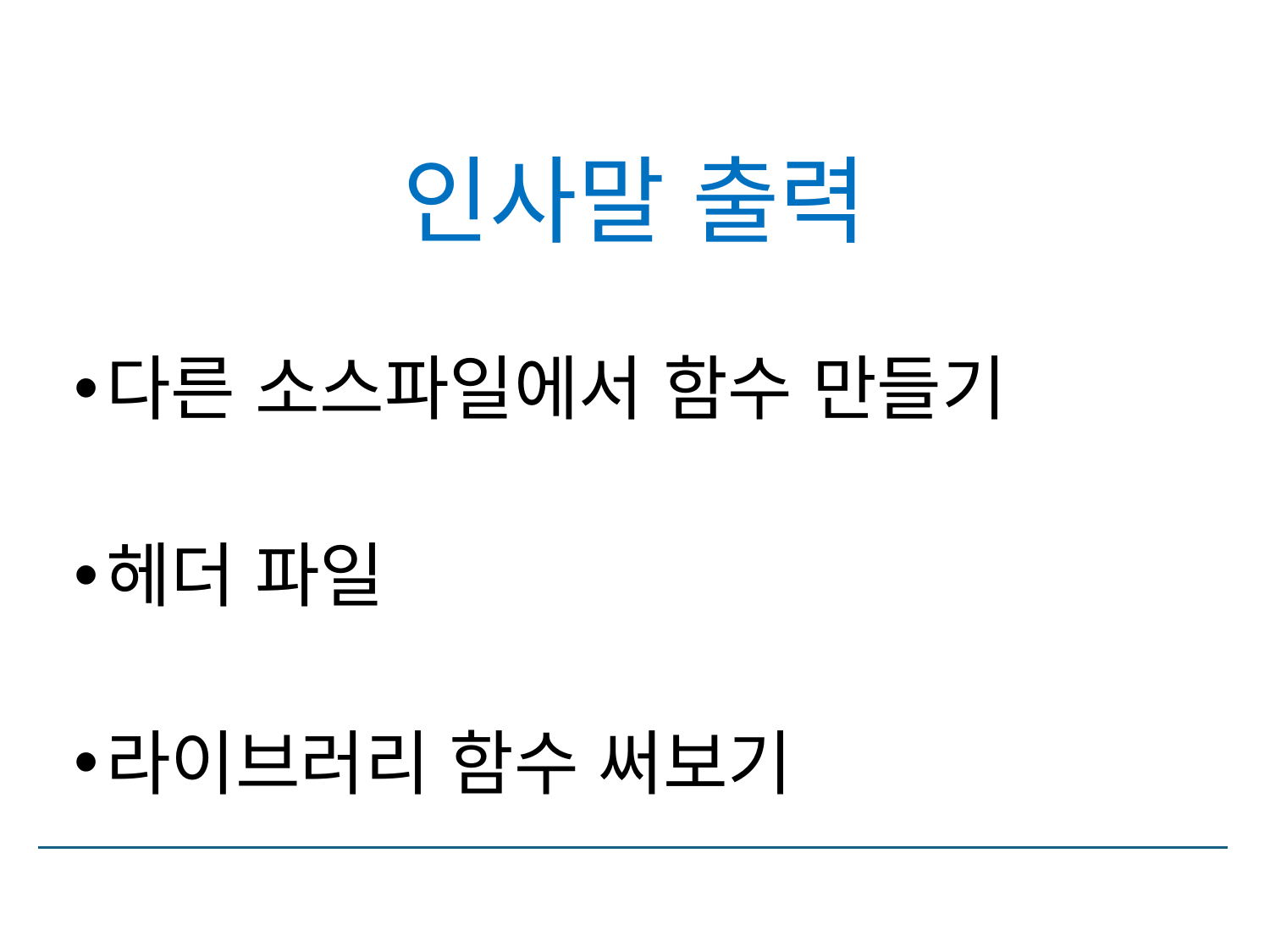

# 인사말 출력

다른 소스파일에서 함수 만들기

헤더 파일

라이브러리 함수 써보기